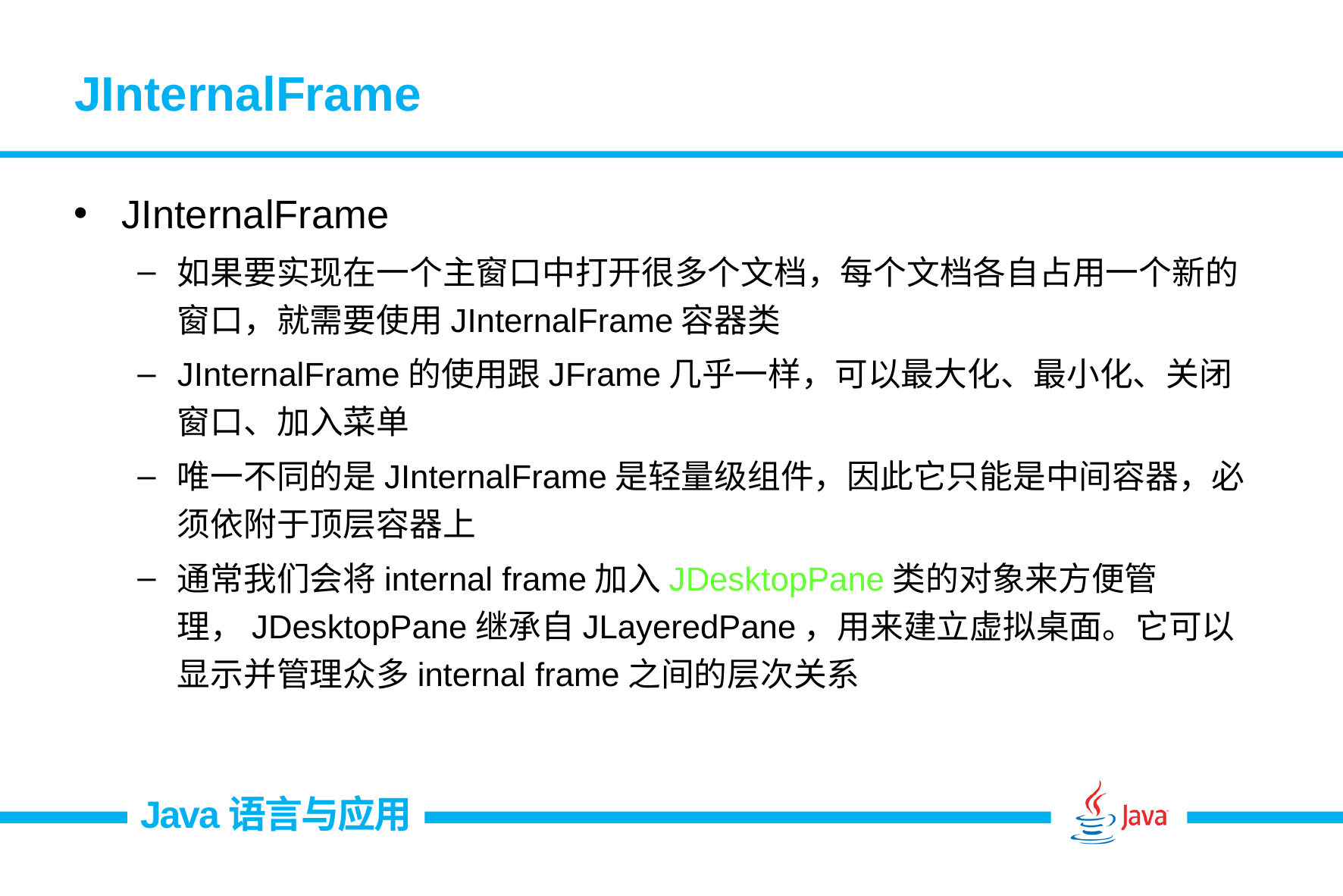

# JInternalFrame
JInternalFrame
如果要实现在一个主窗口中打开很多个文档，每个文档各自占用一个新的窗口，就需要使用JInternalFrame容器类
JInternalFrame的使用跟JFrame几乎一样，可以最大化、最小化、关闭窗口、加入菜单
唯一不同的是JInternalFrame是轻量级组件，因此它只能是中间容器，必须依附于顶层容器上
通常我们会将internal frame加入JDesktopPane类的对象来方便管理，JDesktopPane继承自JLayeredPane，用来建立虚拟桌面。它可以显示并管理众多internal frame之间的层次关系